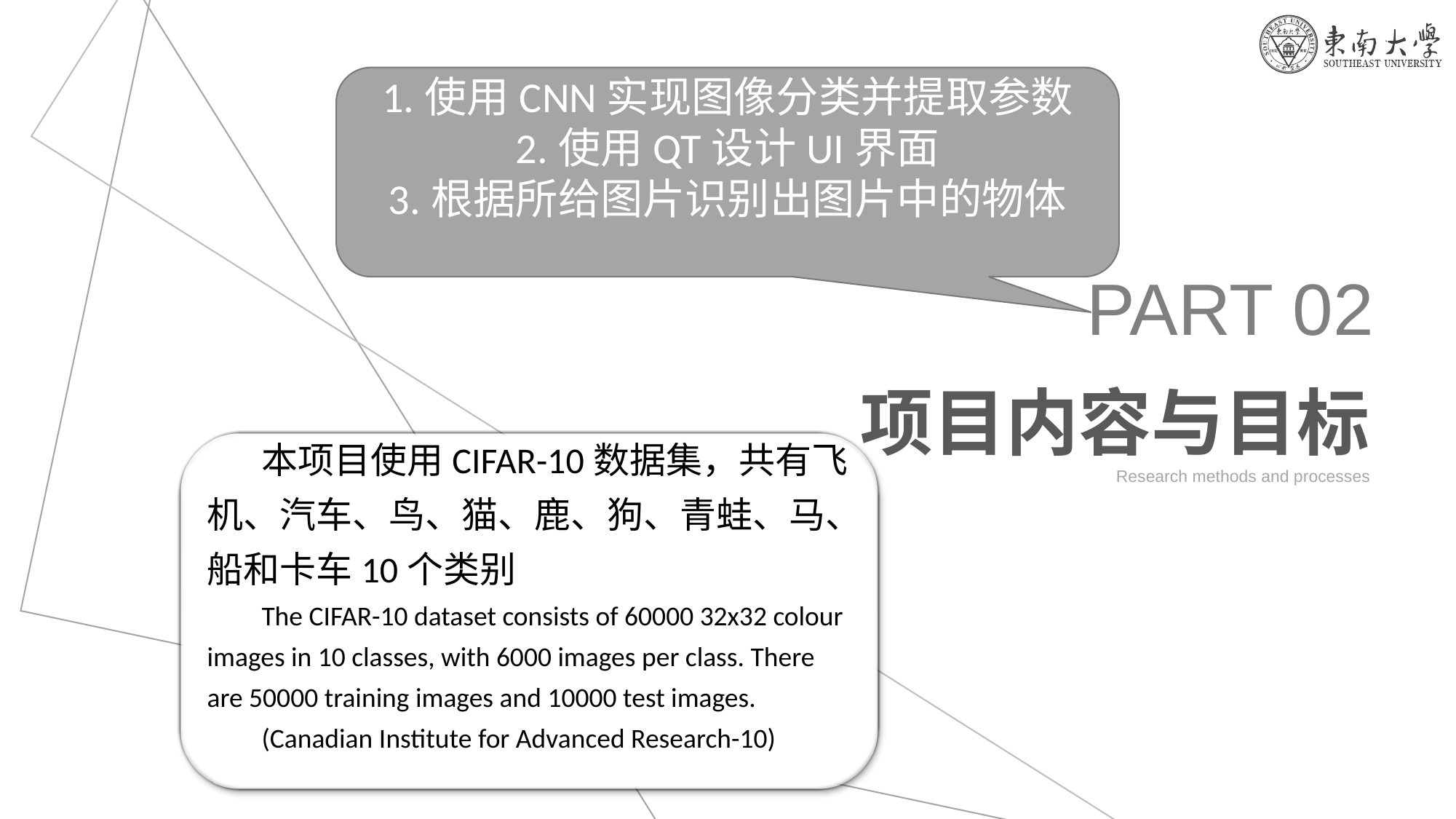

1.使用CNN实现图像分类并提取参数
2.使用QT设计UI界面
3.根据所给图片识别出图片中的物体

PART 02
项目内容与目标
本项目使用CIFAR-10数据集，共有飞机、汽车、鸟、猫、鹿、狗、青蛙、马、船和卡车10个类别
The CIFAR-10 dataset consists of 60000 32x32 colour images in 10 classes, with 6000 images per class. There are 50000 training images and 10000 test images.
(Canadian Institute for Advanced Research-10)

Research methods and processes